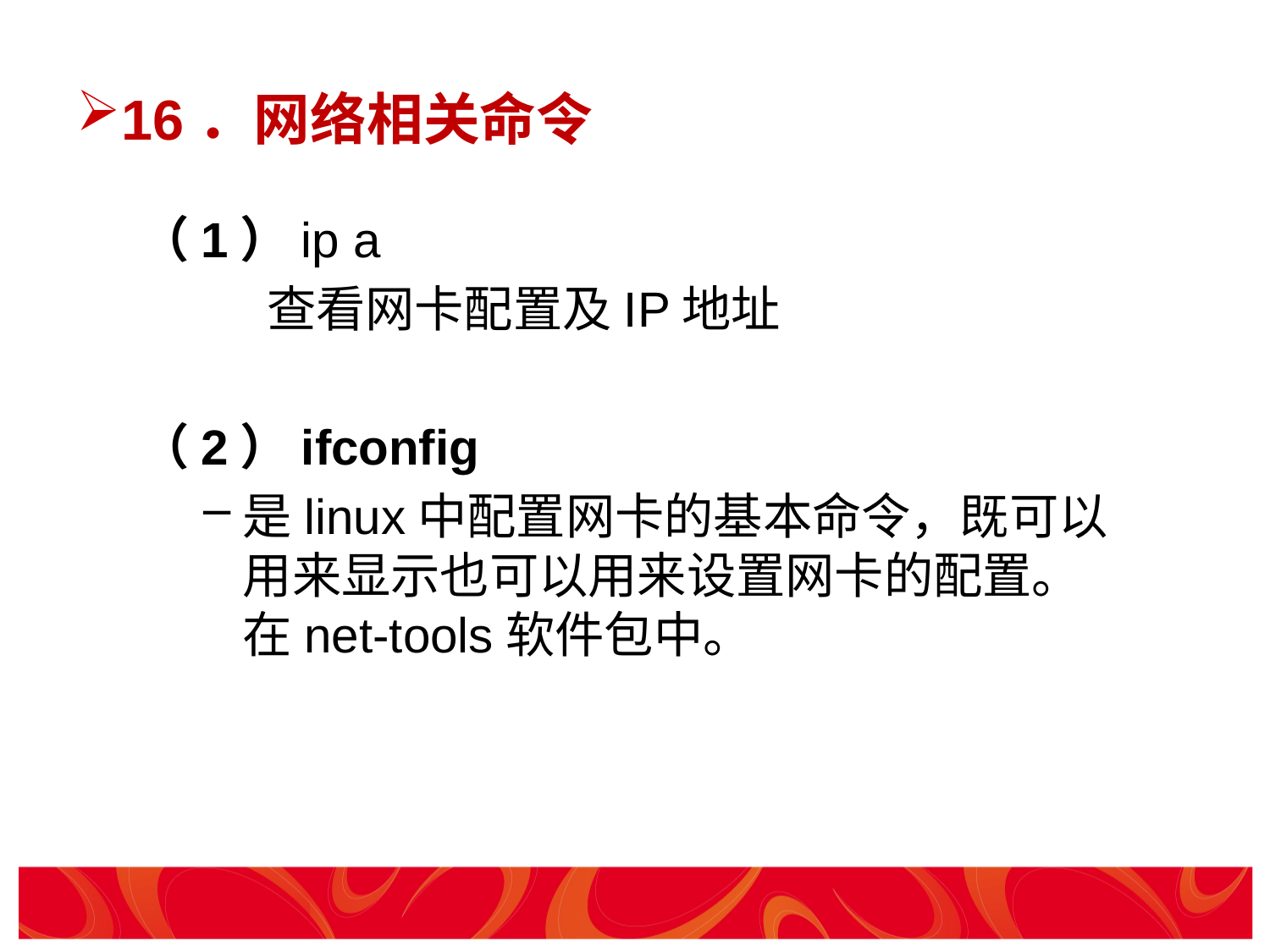

16．网络相关命令
（1）ip a
	查看网卡配置及IP地址

（2）ifconfig
是linux中配置网卡的基本命令，既可以用来显示也可以用来设置网卡的配置。在net-tools软件包中。